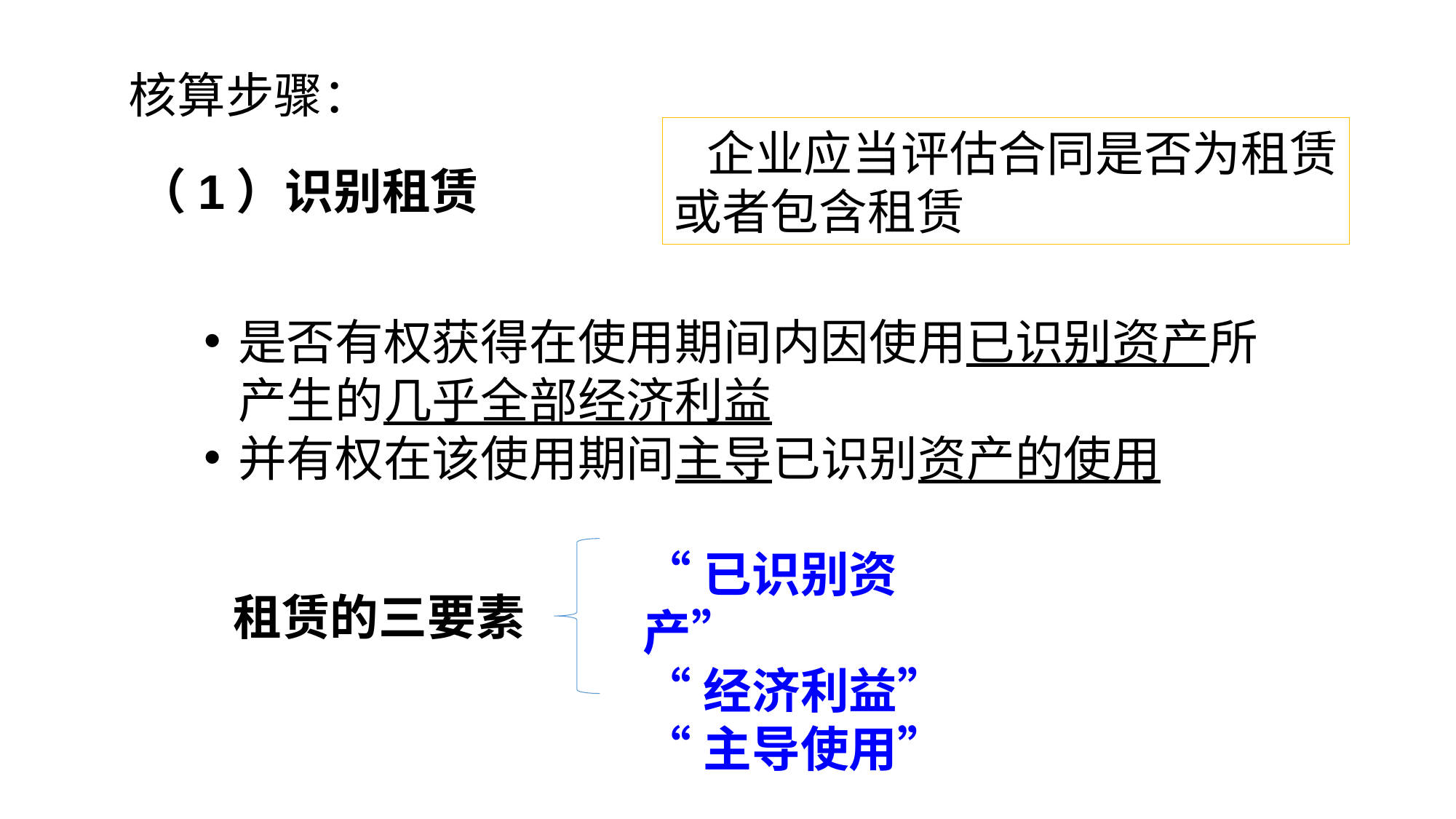

核算步骤：
  企业应当评估合同是否为租赁
或者包含租赁
（1）识别租赁
是否有权获得在使用期间内因使用已识别资产所产生的几乎全部经济利益
并有权在该使用期间主导已识别资产的使用

“已识别资产”
“经济利益”
“主导使用”
租赁的三要素